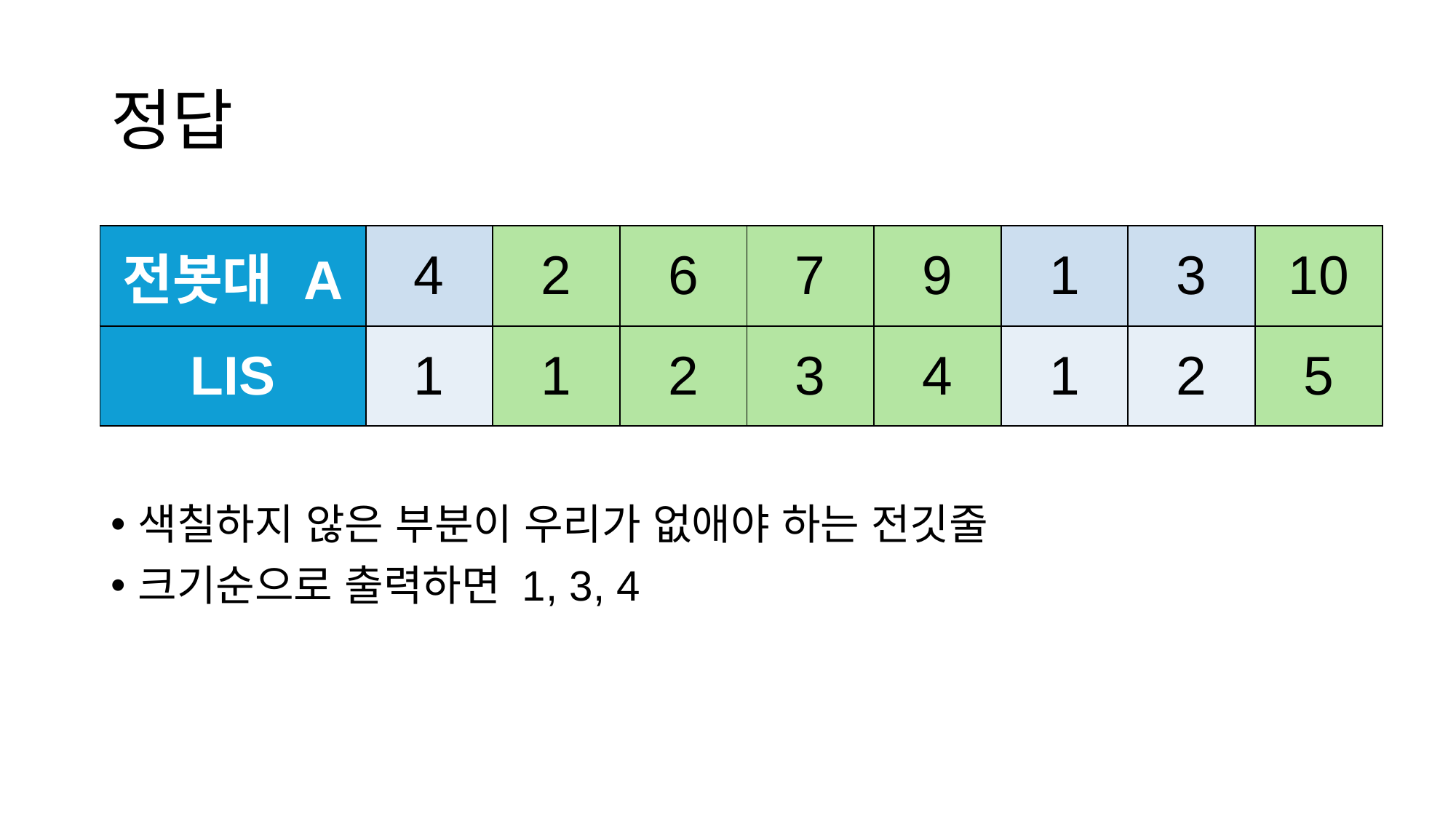

# 정답
| 전봇대 A | 4 | 2 | 6 | 7 | 9 | 1 | 3 | 10 |
| --- | --- | --- | --- | --- | --- | --- | --- | --- |
| LIS | 1 | 1 | 2 | 3 | 4 | 1 | 2 | 5 |
색칠하지 않은 부분이 우리가 없애야 하는 전깃줄
크기순으로 출력하면 1, 3, 4